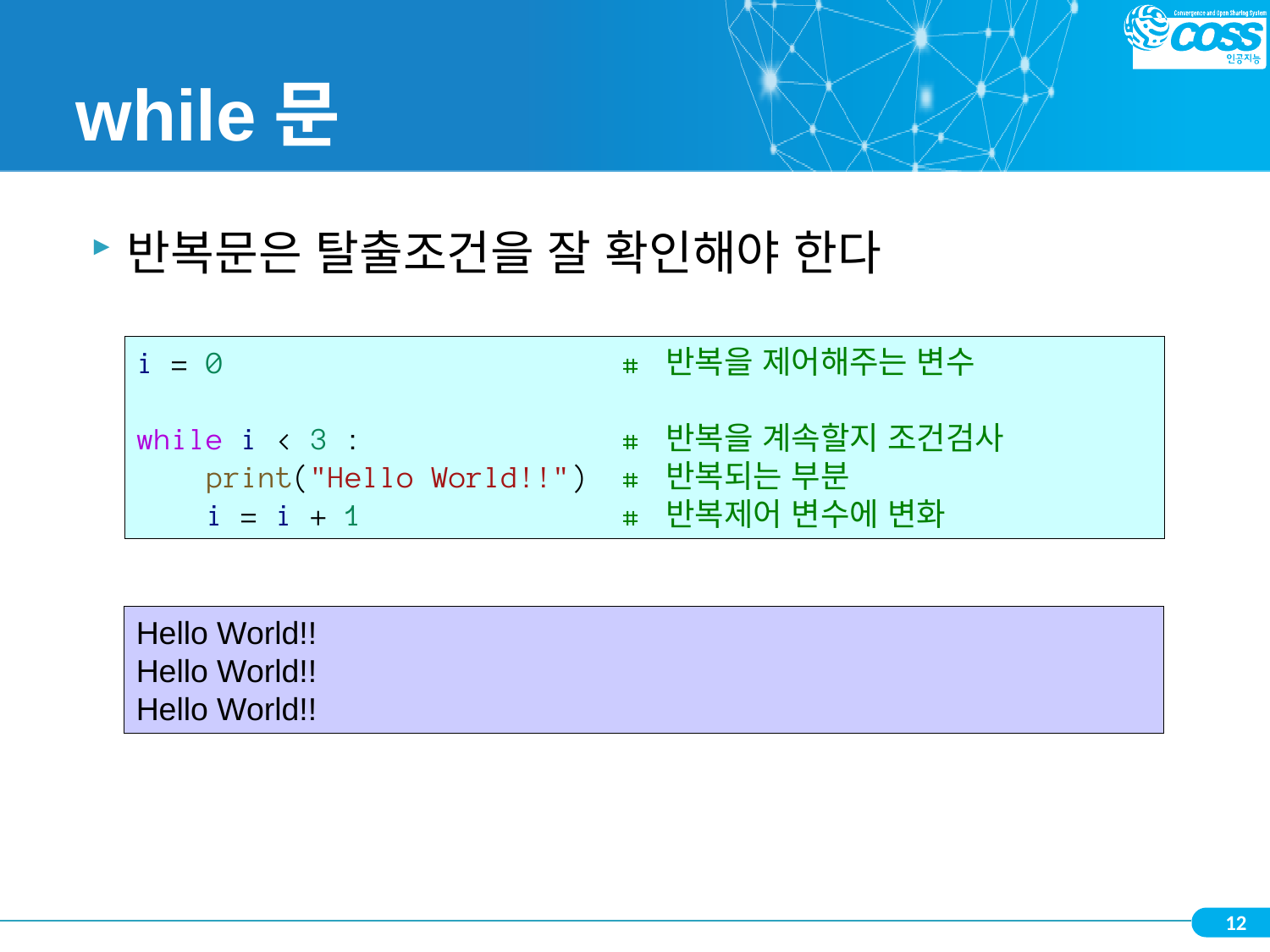

# while문
반복문은 탈출조건을 잘 확인해야 한다
i = 0                       # 반복을 제어해주는 변수
while i < 3 :               # 반복을 계속할지 조건검사
    print("Hello World!!")  # 반복되는 부분
    i = i + 1               # 반복제어 변수에 변화
Hello World!!
Hello World!!
Hello World!!